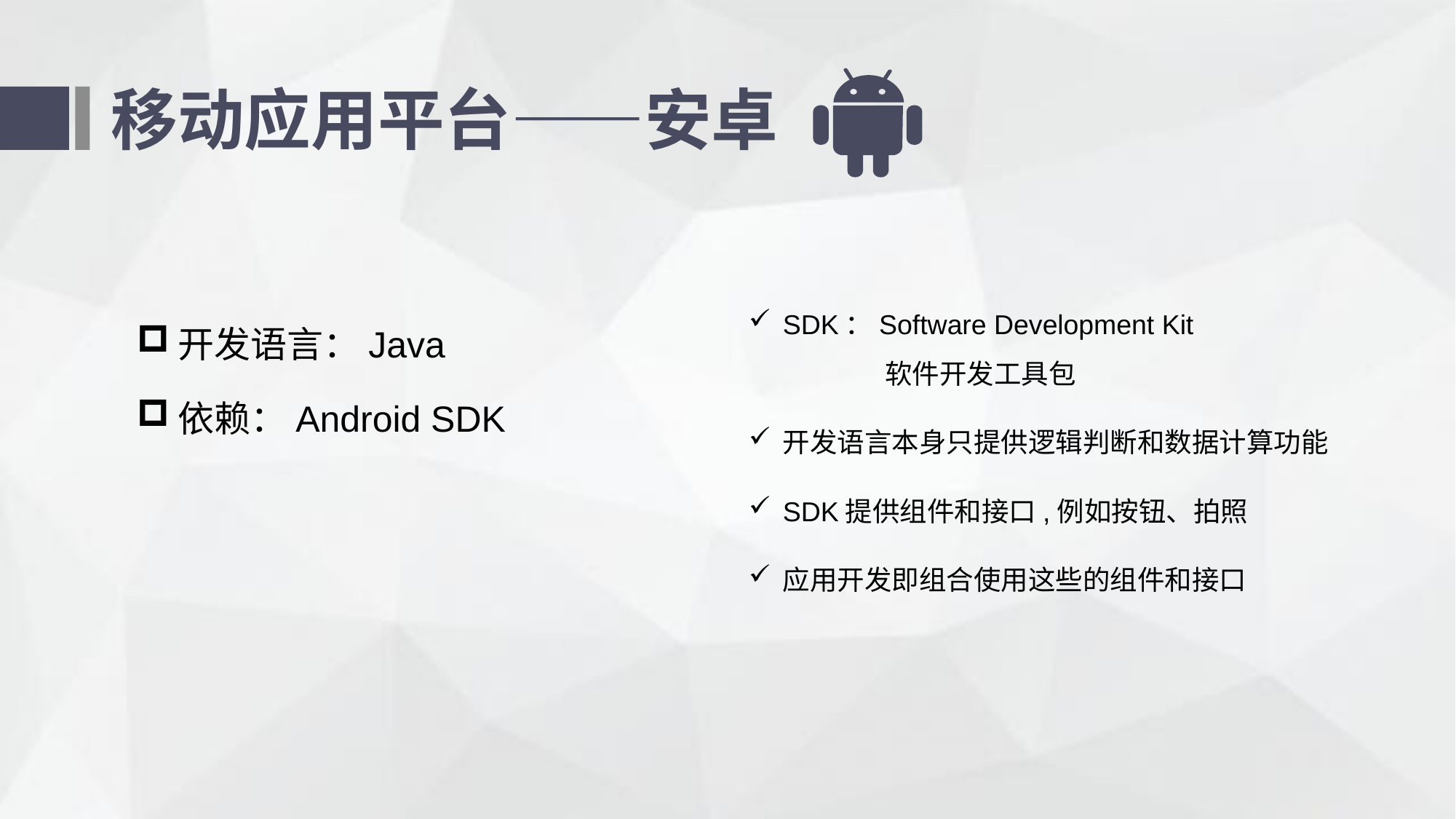

移动应用平台——安卓

开发语言：Java
依赖：Android SDK
SDK：Software Development Kit
                     软件开发工具包
开发语言本身只提供逻辑判断和数据计算功能
SDK提供组件和接口,例如按钮、拍照
应用开发即组合使用这些的组件和接口